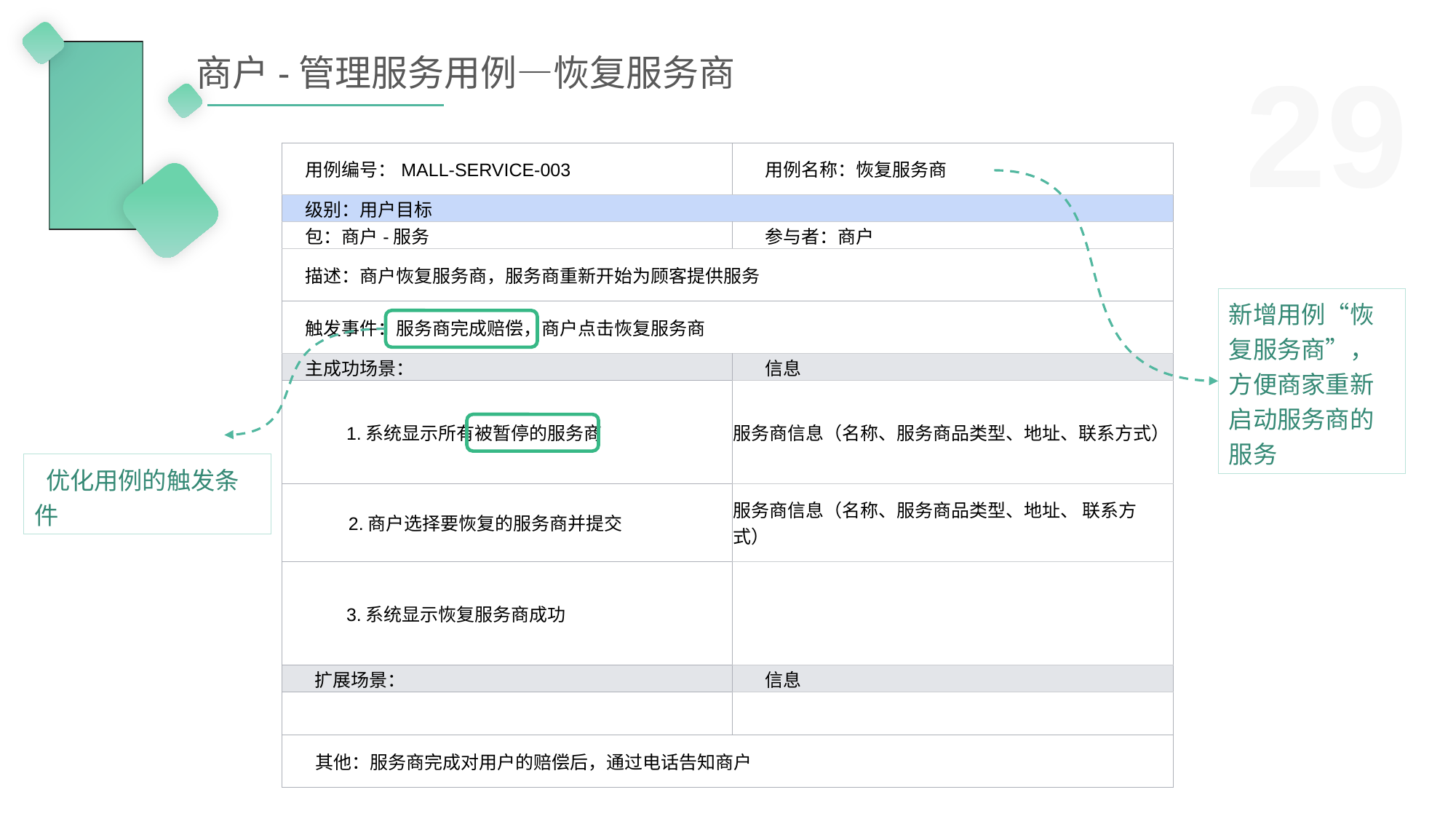

商户-管理服务用例—恢复服务商
| 用例编号：MALL-SERVICE-003 | 用例名称：恢复服务商 |
| --- | --- |
| 级别：用户目标 |  |
| 包：商户-服务 | 参与者：商户 |
| 描述：商户恢复服务商，服务商重新开始为顾客提供服务 |  |
| 触发事件：服务商完成赔偿，商户点击恢复服务商 |  |
| 主成功场景： | 信息 |
| 1.系统显示所有被暂停的服务商 | 服务商信息（名称、服务商品类型、地址、联系方式） |
| 2.商户选择要恢复的服务商并提交 | 服务商信息（名称、服务商品类型、地址、 联系方式） |
| 3.系统显示恢复服务商成功 |  |
| 扩展场景： | 信息 |
|  |  |
| 其他：服务商完成对用户的赔偿后，通过电话告知商户 |  |
新增用例“恢复服务商”，方便商家重新启动服务商的服务

 优化用例的触发条件